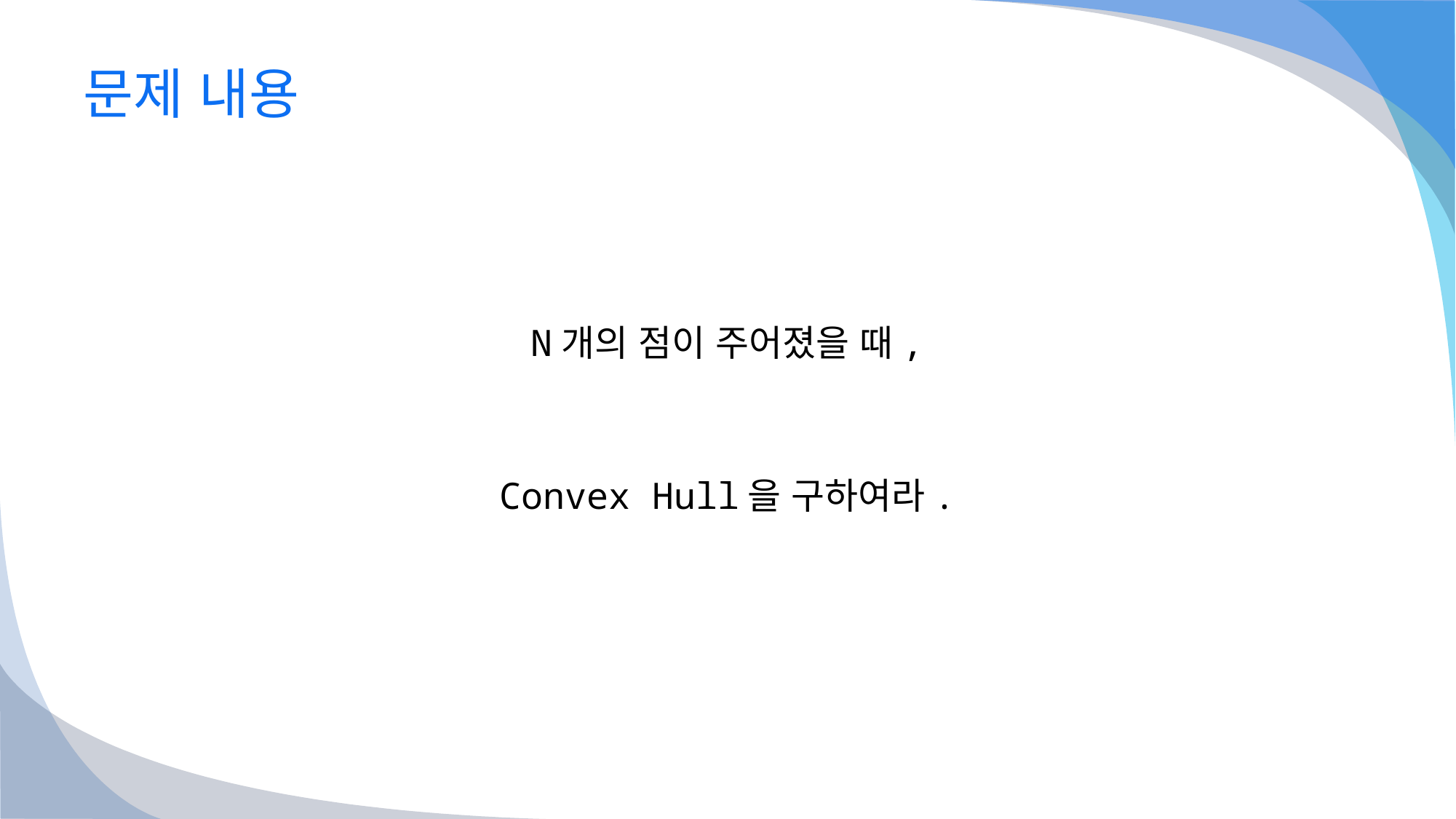

# 문제 내용

N개의 점이 주어졌을 때,

Convex Hull을 구하여라.